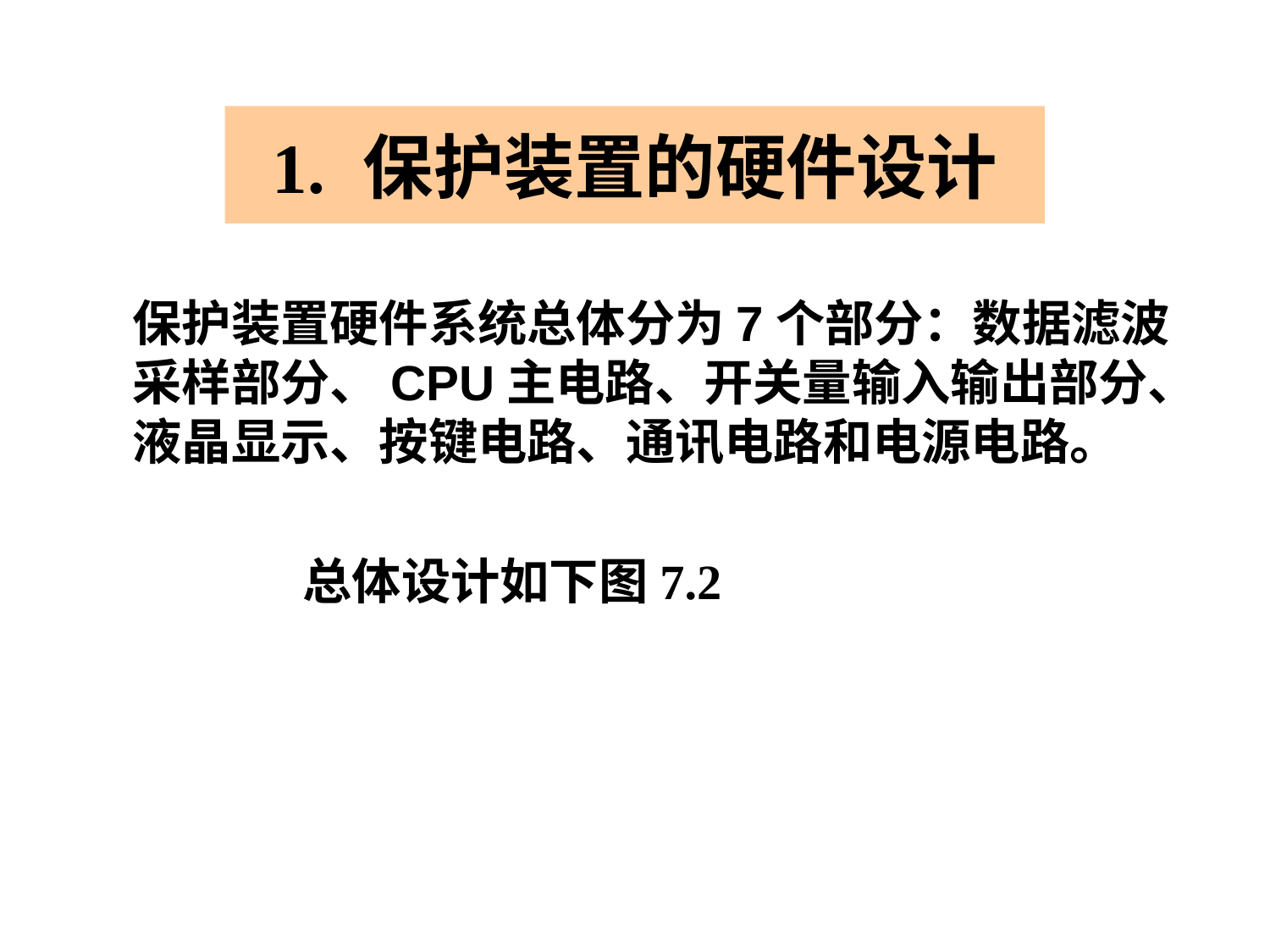

# 1. 保护装置的硬件设计

保护装置硬件系统总体分为7个部分：数据滤波
采样部分、CPU主电路、开关量输入输出部分、
液晶显示、按键电路、通讯电路和电源电路。
总体设计如下图7.2